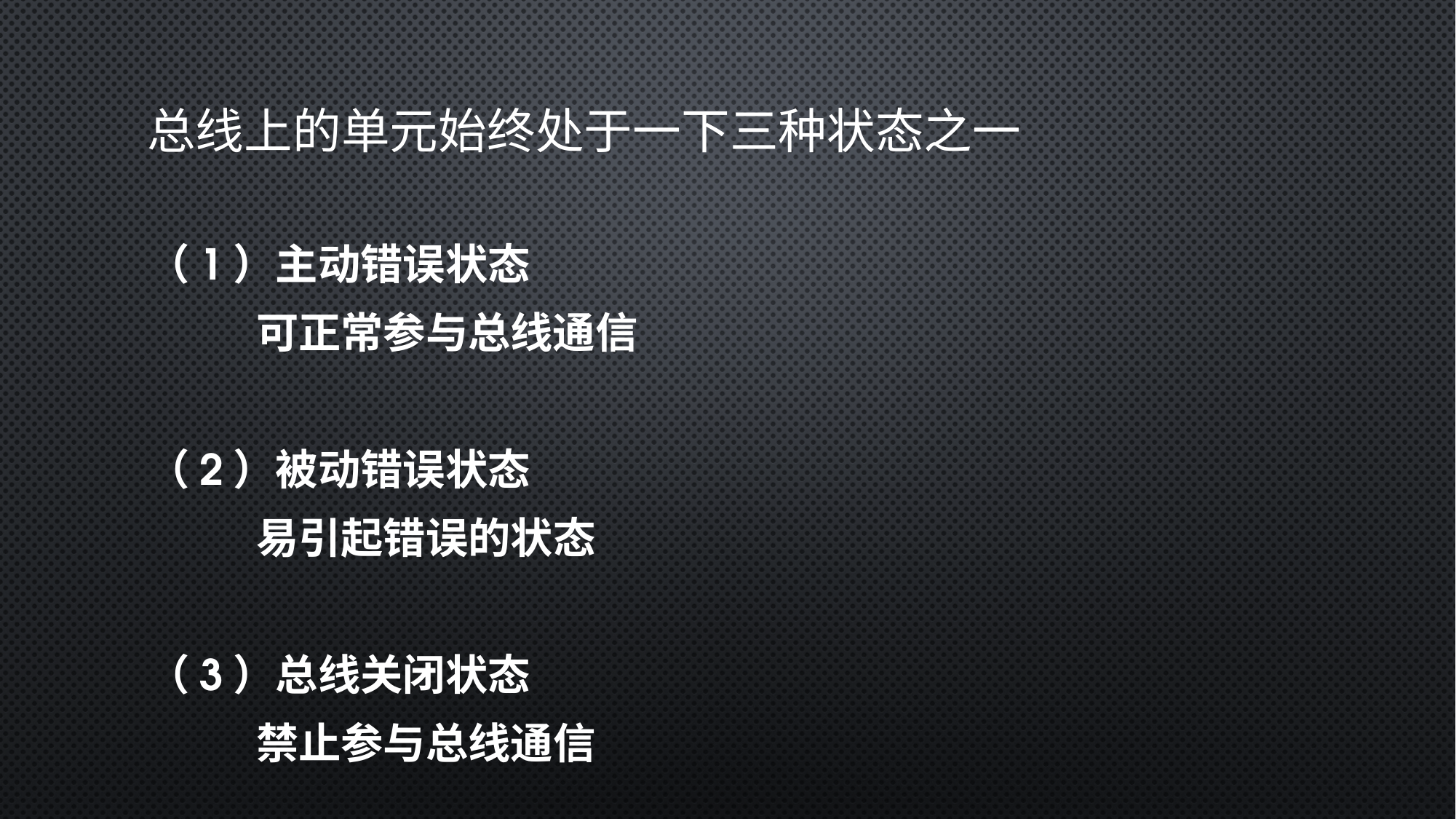

# 总线上的单元始终处于一下三种状态之一
（1）主动错误状态
	可正常参与总线通信

（2）被动错误状态
	易引起错误的状态

（3）总线关闭状态
	禁止参与总线通信